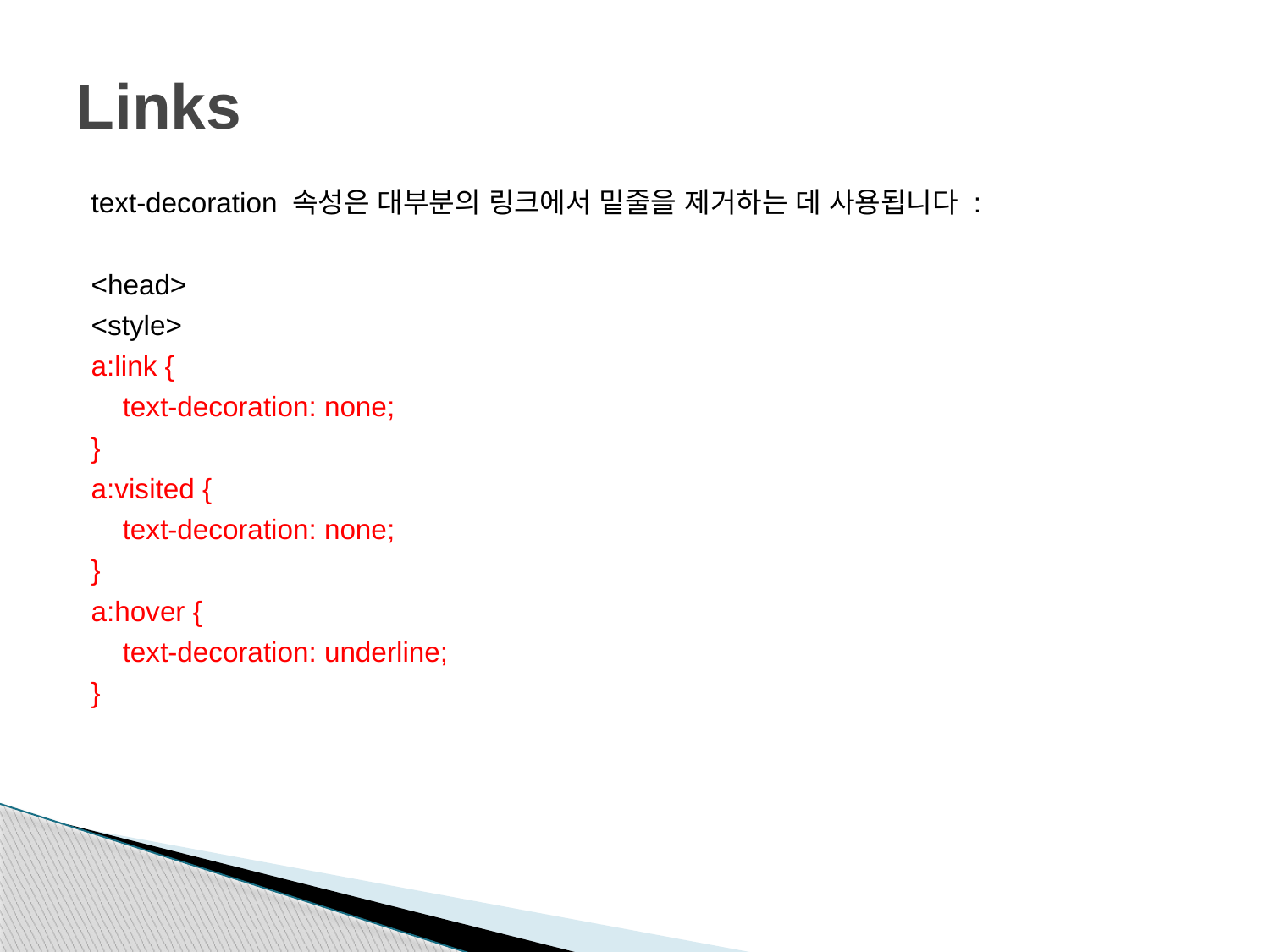

# Links
text-decoration 속성은 대부분의 링크에서 밑줄을 제거하는 데 사용됩니다 :

<head>
<style>
a:link {
    text-decoration: none;
}
a:visited {
    text-decoration: none;
}
a:hover {
    text-decoration: underline;
}